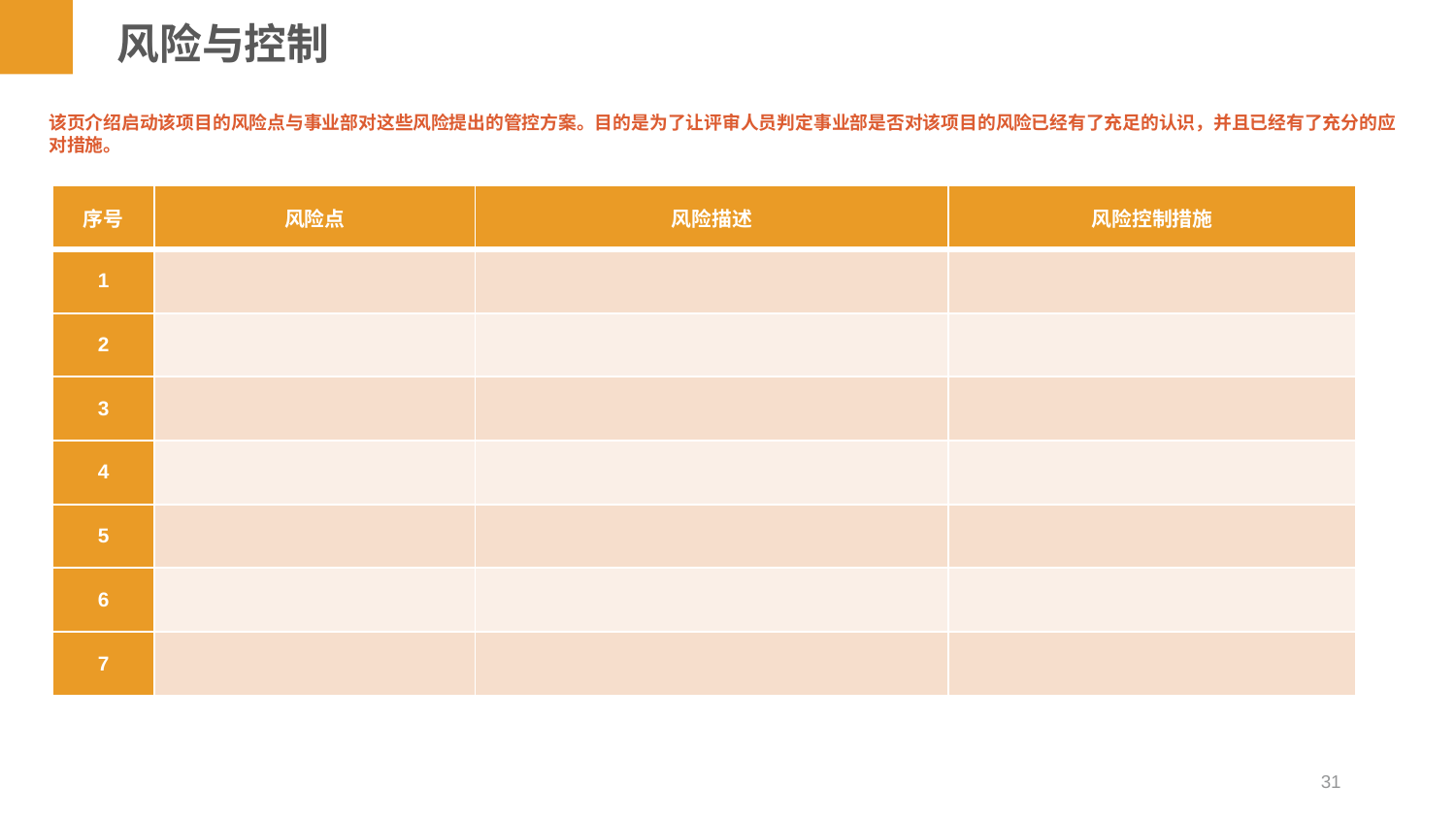

风险与控制
该页介绍启动该项目的风险点与事业部对这些风险提出的管控方案。目的是为了让评审人员判定事业部是否对该项目的风险已经有了充足的认识，并且已经有了充分的应对措施。
| 序号 | 风险点 | 风险描述 | 风险控制措施 |
| --- | --- | --- | --- |
| 1 |  |  |  |
| 2 |  |  |  |
| 3 |  |  |  |
| 4 |  |  |  |
| 5 |  |  |  |
| 6 |  |  |  |
| 7 |  |  |  |
31